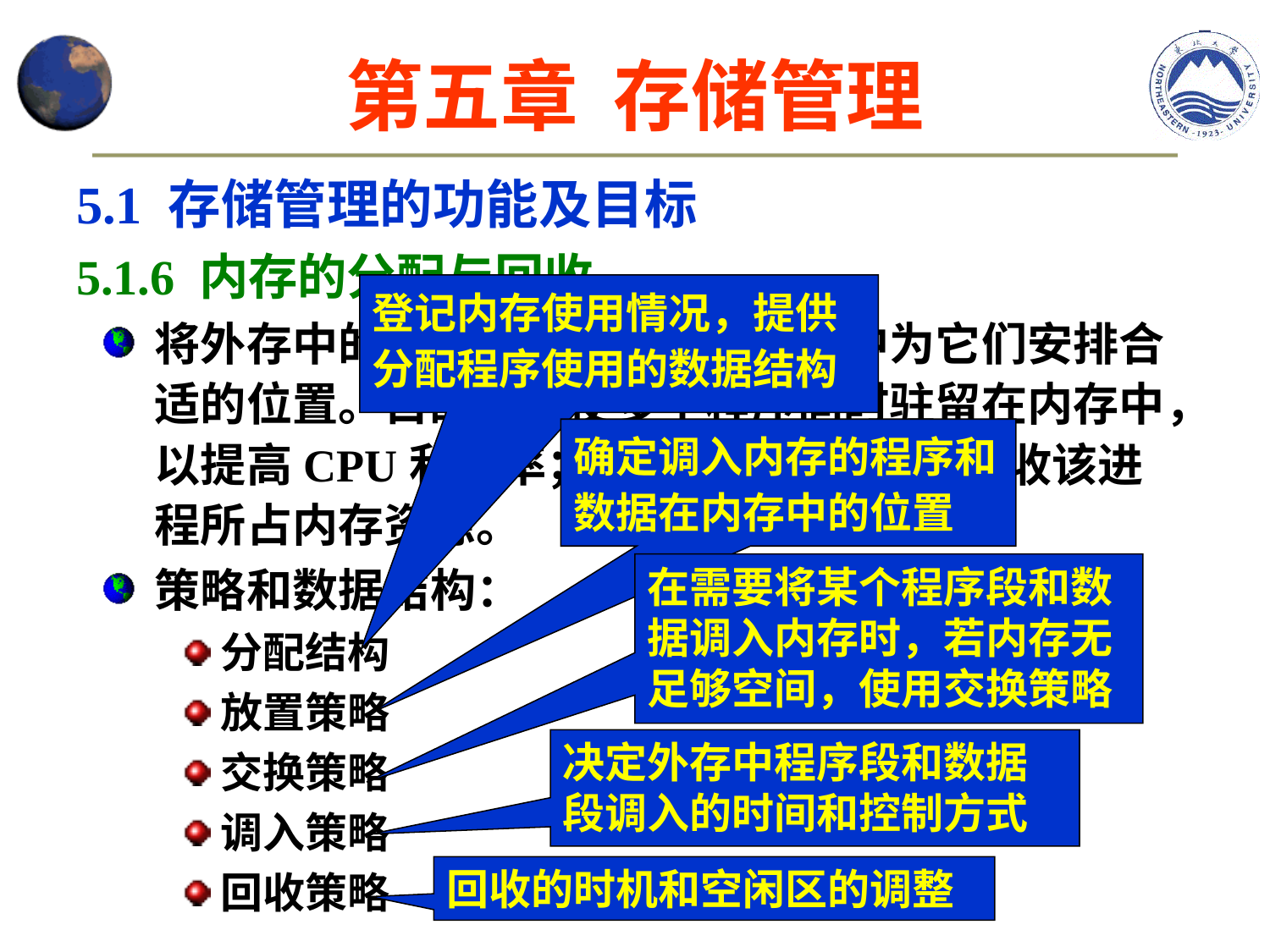

第五章  存储管理
5.1 存储管理的功能及目标
5.1.6 内存的分配与回收
将外存中的数据调入内存，在内存中为它们安排合适的位置。目的是可使多个程序同时驻留在内存中，以提高CPU利用率；进程执行结束时，回收该进程所占内存资源。
策略和数据结构：
分配结构
放置策略
交换策略
调入策略
回收策略
登记内存使用情况，提供分配程序使用的数据结构
确定调入内存的程序和数据在内存中的位置
在需要将某个程序段和数据调入内存时，若内存无足够空间，使用交换策略
决定外存中程序段和数据段调入的时间和控制方式
回收的时机和空闲区的调整